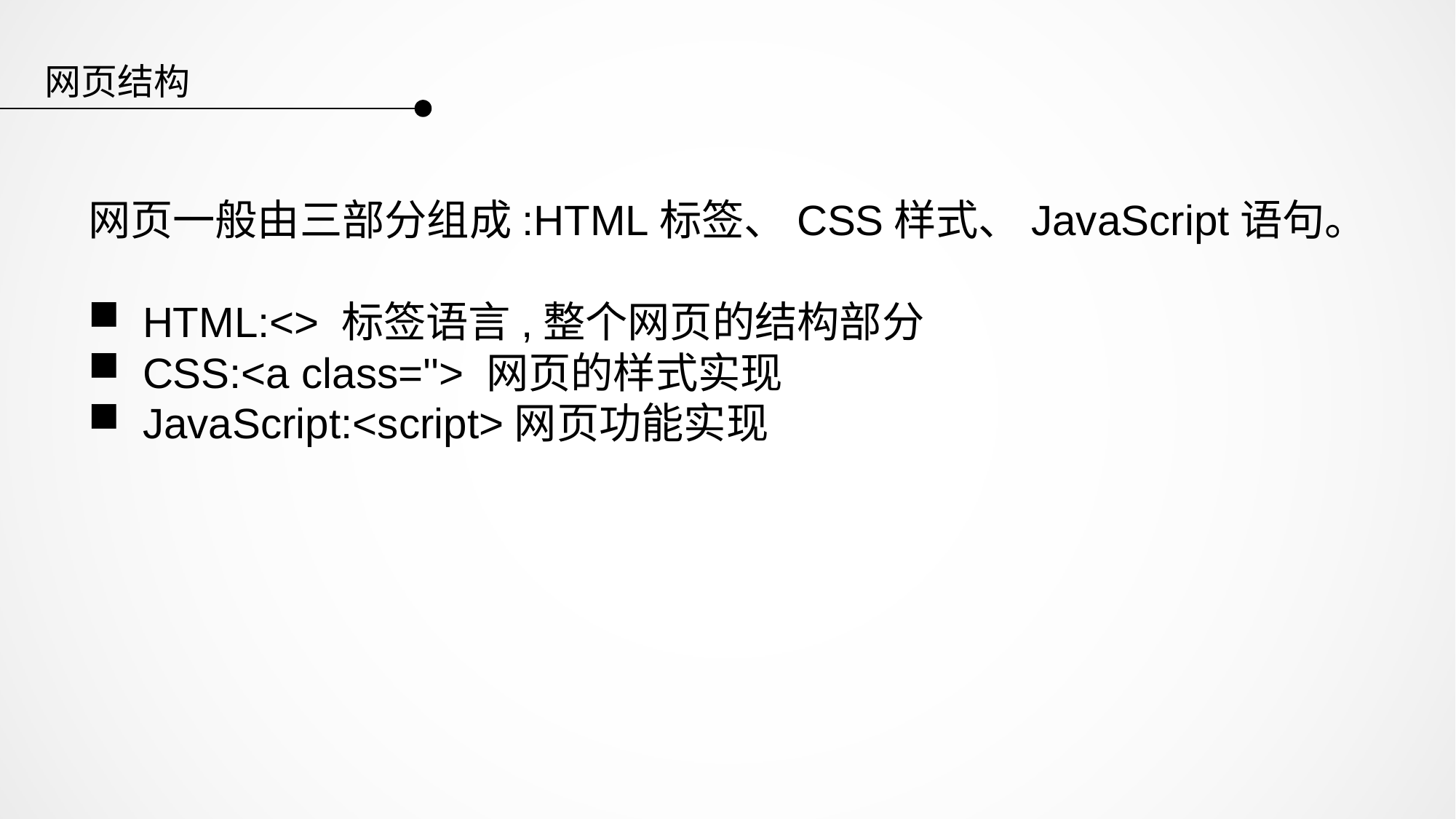

网页结构

网页一般由三部分组成:HTML标签、CSS样式、JavaScript语句。

HTML:<> 标签语言,整个网页的结构部分
CSS:<a class=''> 网页的样式实现
JavaScript:<script>网页功能实现